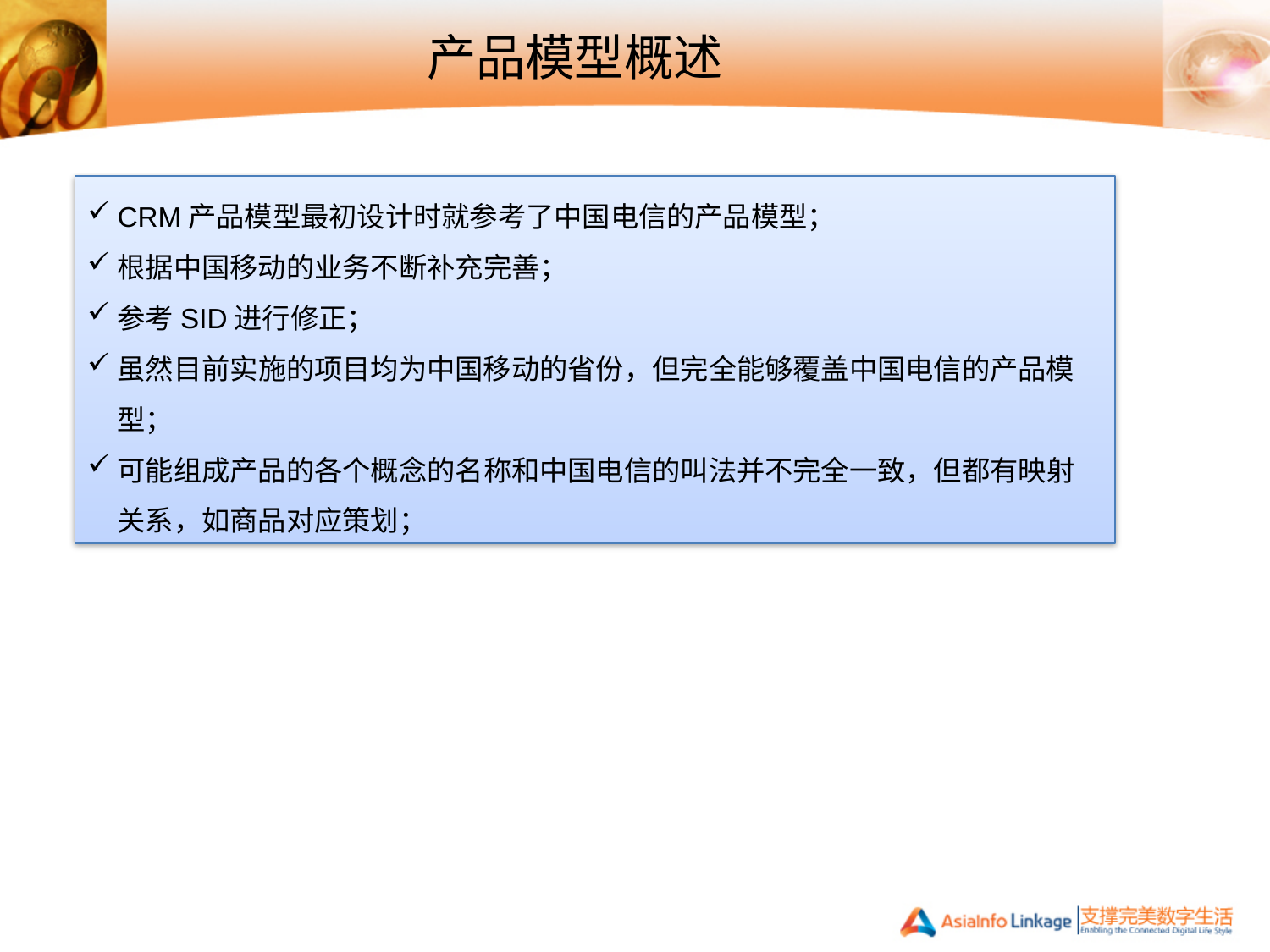

产品模型概述
CRM产品模型最初设计时就参考了中国电信的产品模型；
根据中国移动的业务不断补充完善；
参考SID进行修正；
虽然目前实施的项目均为中国移动的省份，但完全能够覆盖中国电信的产品模型；
可能组成产品的各个概念的名称和中国电信的叫法并不完全一致，但都有映射关系，如商品对应策划；